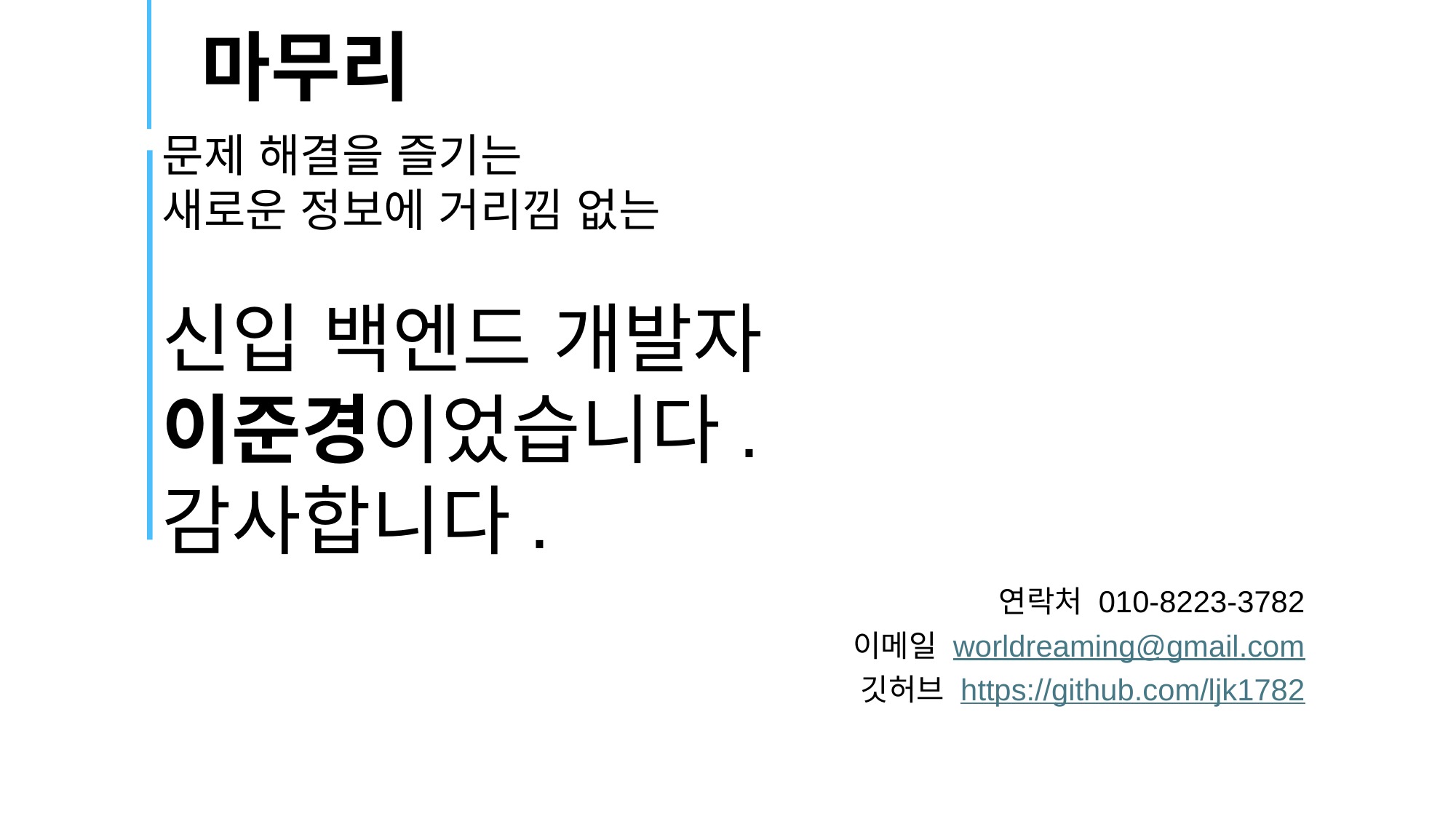

마무리

문제 해결을 즐기는
새로운 정보에 거리낌 없는

신입 백엔드 개발자 이준경이었습니다.
감사합니다.
연락처 010-8223-3782
이메일 worldreaming@gmail.com
깃허브 https://github.com/ljk1782